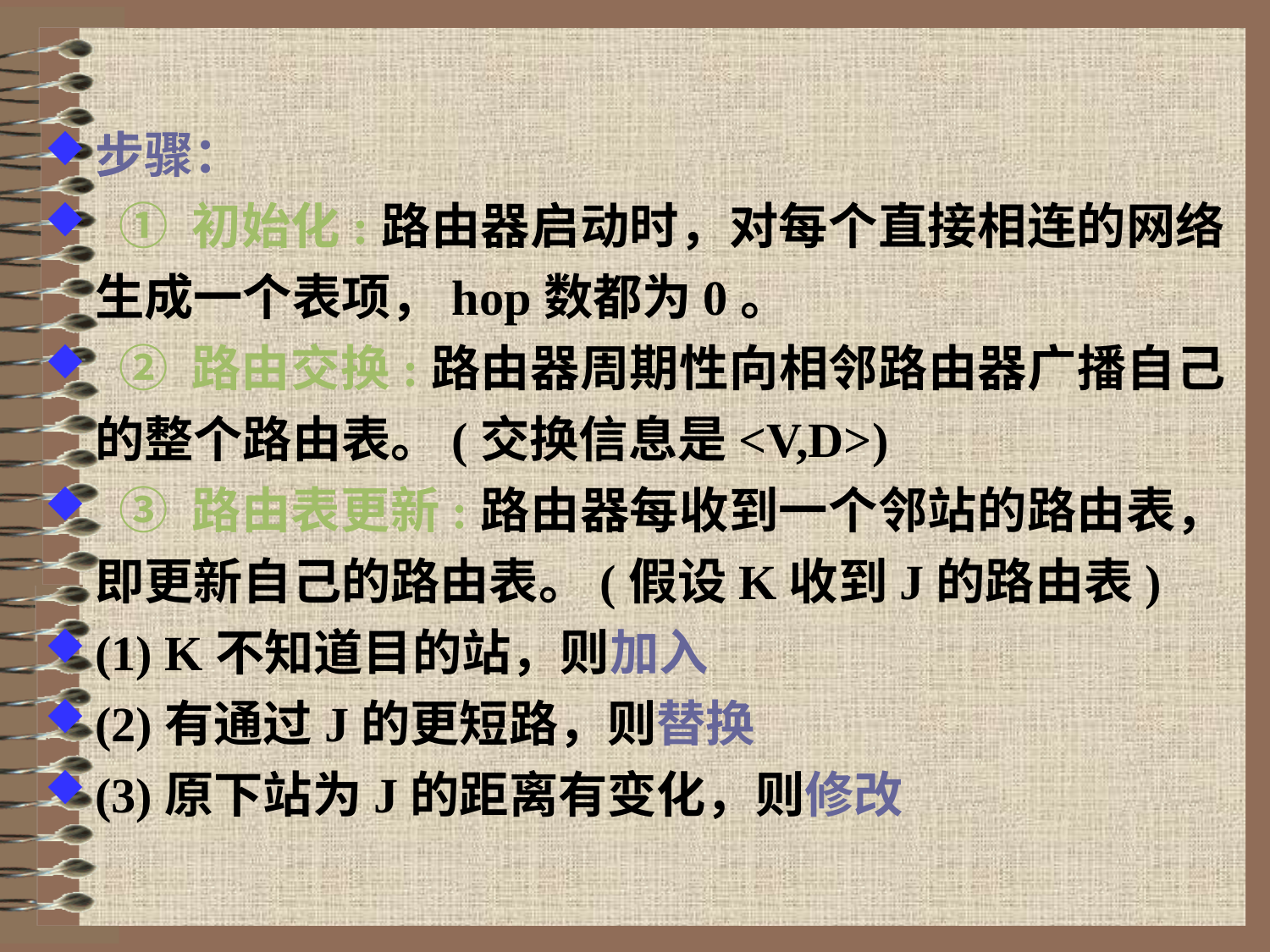

步骤：
  ① 初始化:路由器启动时，对每个直接相连的网络生成一个表项，hop数都为0。
  ② 路由交换:路由器周期性向相邻路由器广播自己的整个路由表。(交换信息是<V,D>)
  ③ 路由表更新:路由器每收到一个邻站的路由表，即更新自己的路由表。(假设K收到J的路由表)
(1) K不知道目的站，则加入
(2)有通过J的更短路，则替换
(3)原下站为J的距离有变化，则修改